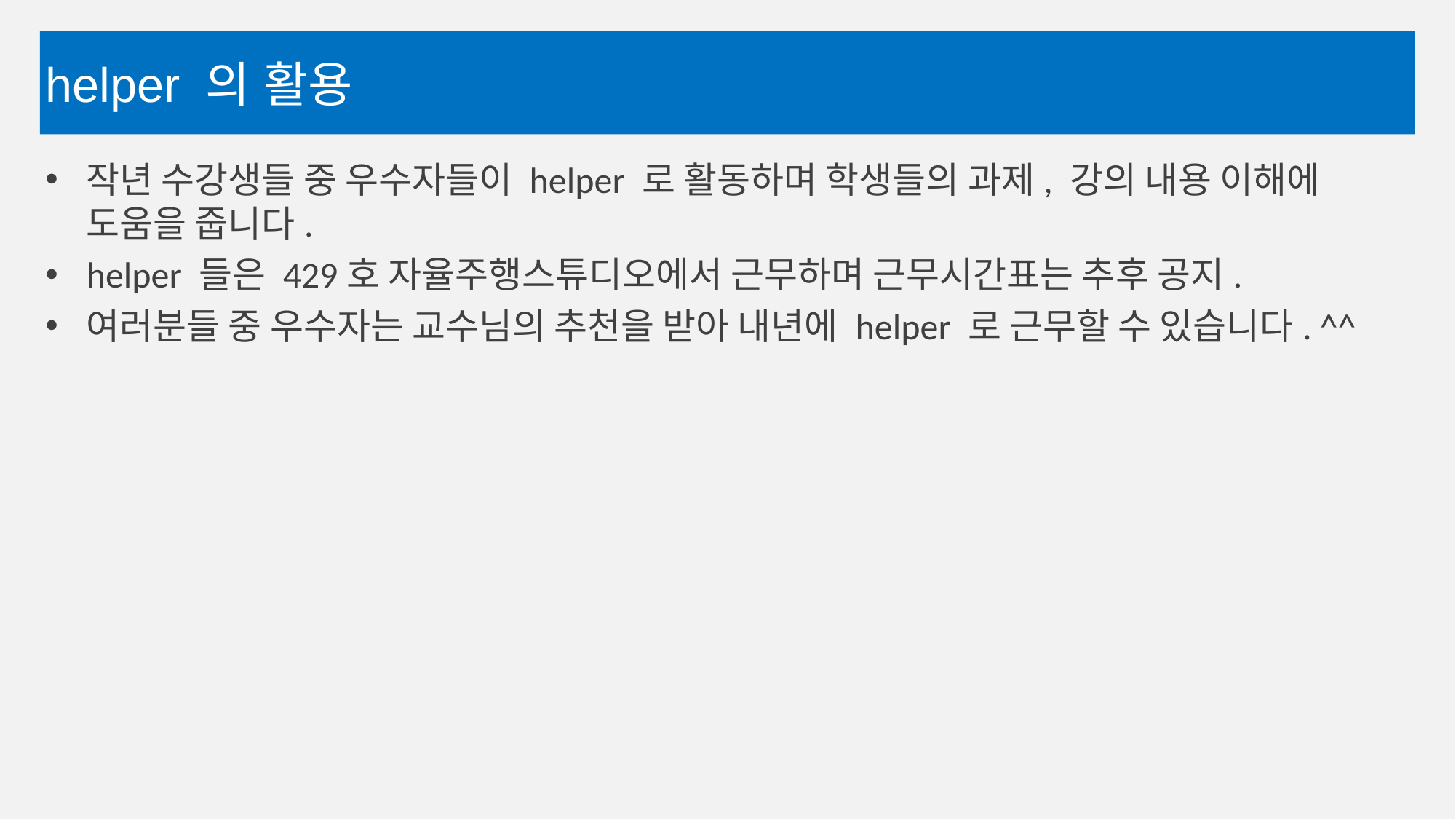

# helper 의 활용
작년 수강생들 중 우수자들이 helper 로 활동하며 학생들의 과제, 강의 내용 이해에 도움을 줍니다.
helper 들은 429호 자율주행스튜디오에서 근무하며 근무시간표는 추후 공지.
여러분들 중 우수자는 교수님의 추천을 받아 내년에 helper 로 근무할 수 있습니다. ^^